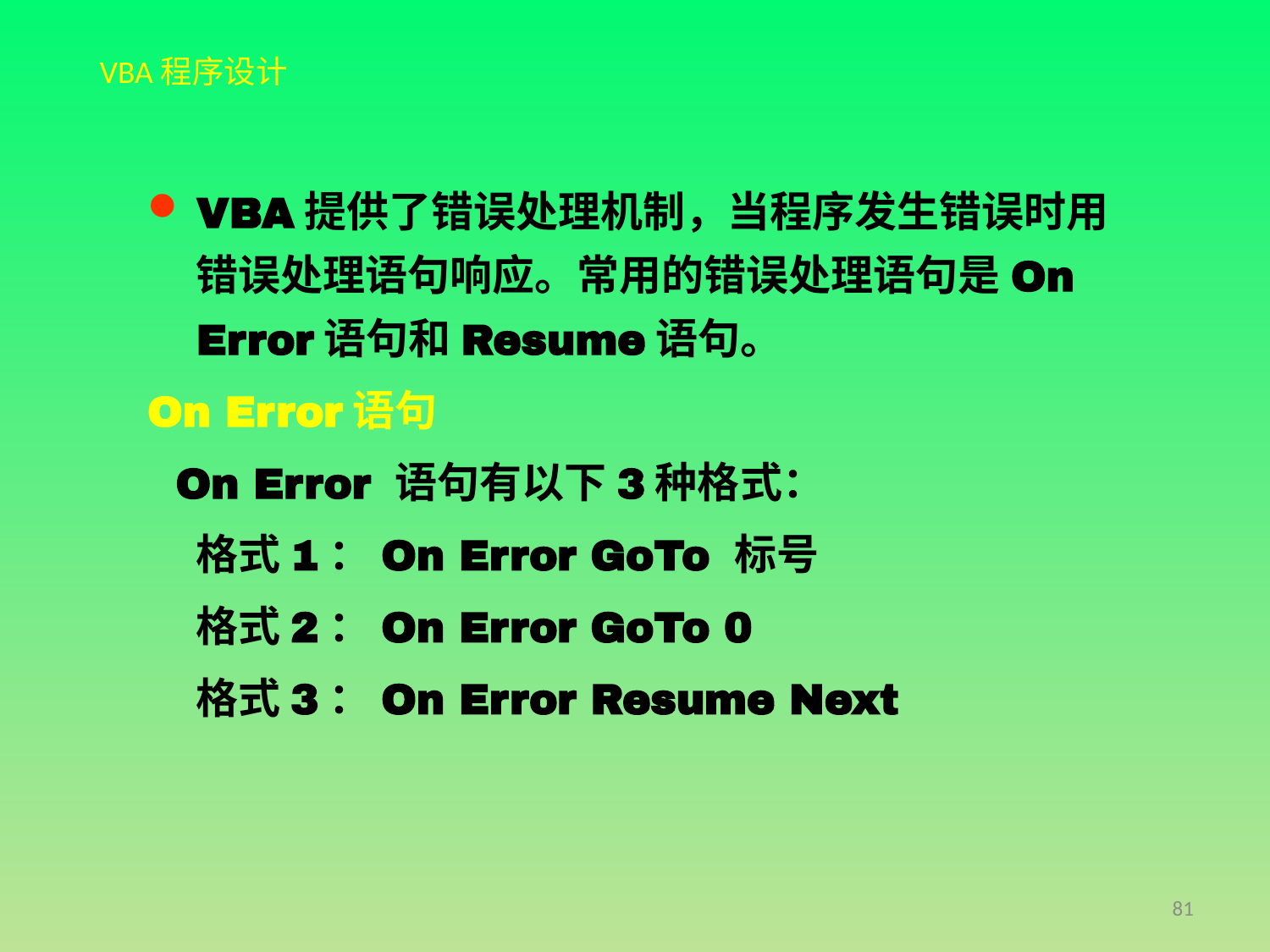

VBA提供了错误处理机制，当程序发生错误时用错误处理语句响应。常用的错误处理语句是On Error语句和Resume语句。
On Error语句
  On Error 语句有以下3种格式：
    格式1：On Error GoTo 标号
    格式2：On Error GoTo 0
    格式3：On Error Resume Next
81